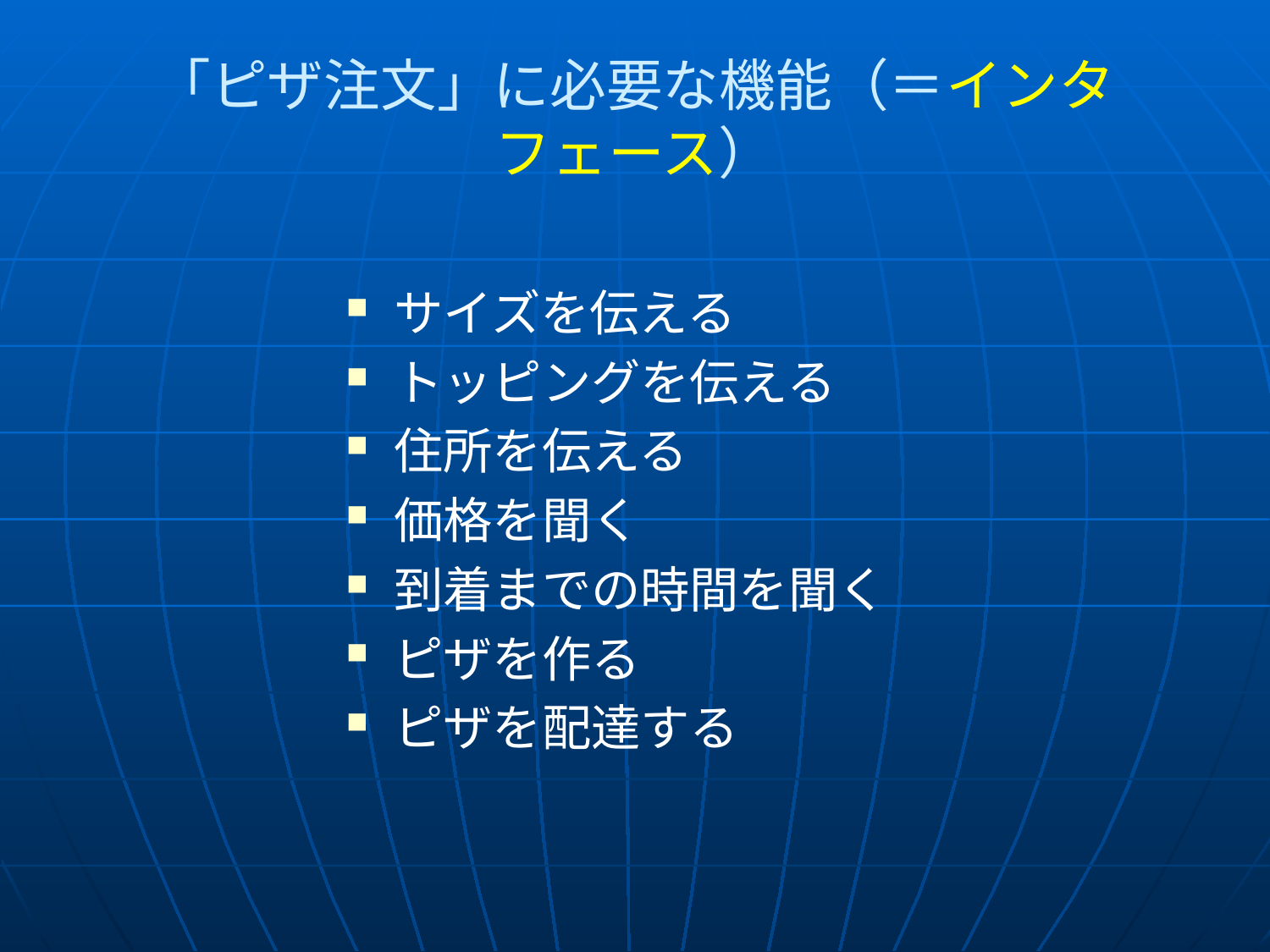

# 「ピザ注文」に必要な機能（＝インタフェース）
サイズを伝える
トッピングを伝える
住所を伝える
価格を聞く
到着までの時間を聞く
ピザを作る
ピザを配達する